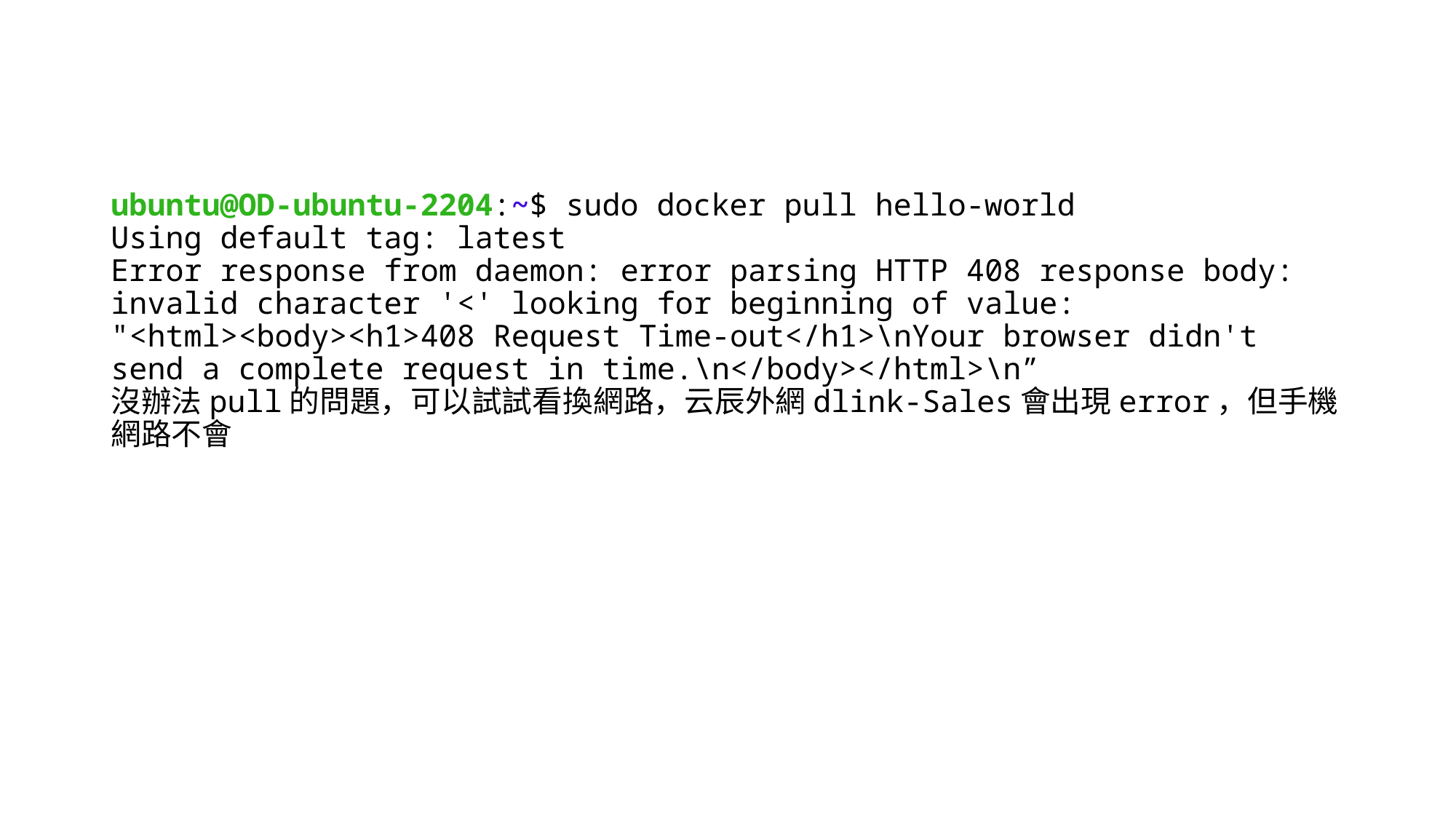

# ubuntu@OD-ubuntu-2204:~$ sudo docker pull hello-world Using default tag: latest Error response from daemon: error parsing HTTP 408 response body: invalid character '<' looking for beginning of value: "<html><body><h1>408 Request Time-out</h1>\nYour browser didn't send a complete request in time.\n</body></html>\n” 沒辦法pull的問題，可以試試看換網路，云辰外網dlink-Sales會出現error，但手機網路不會